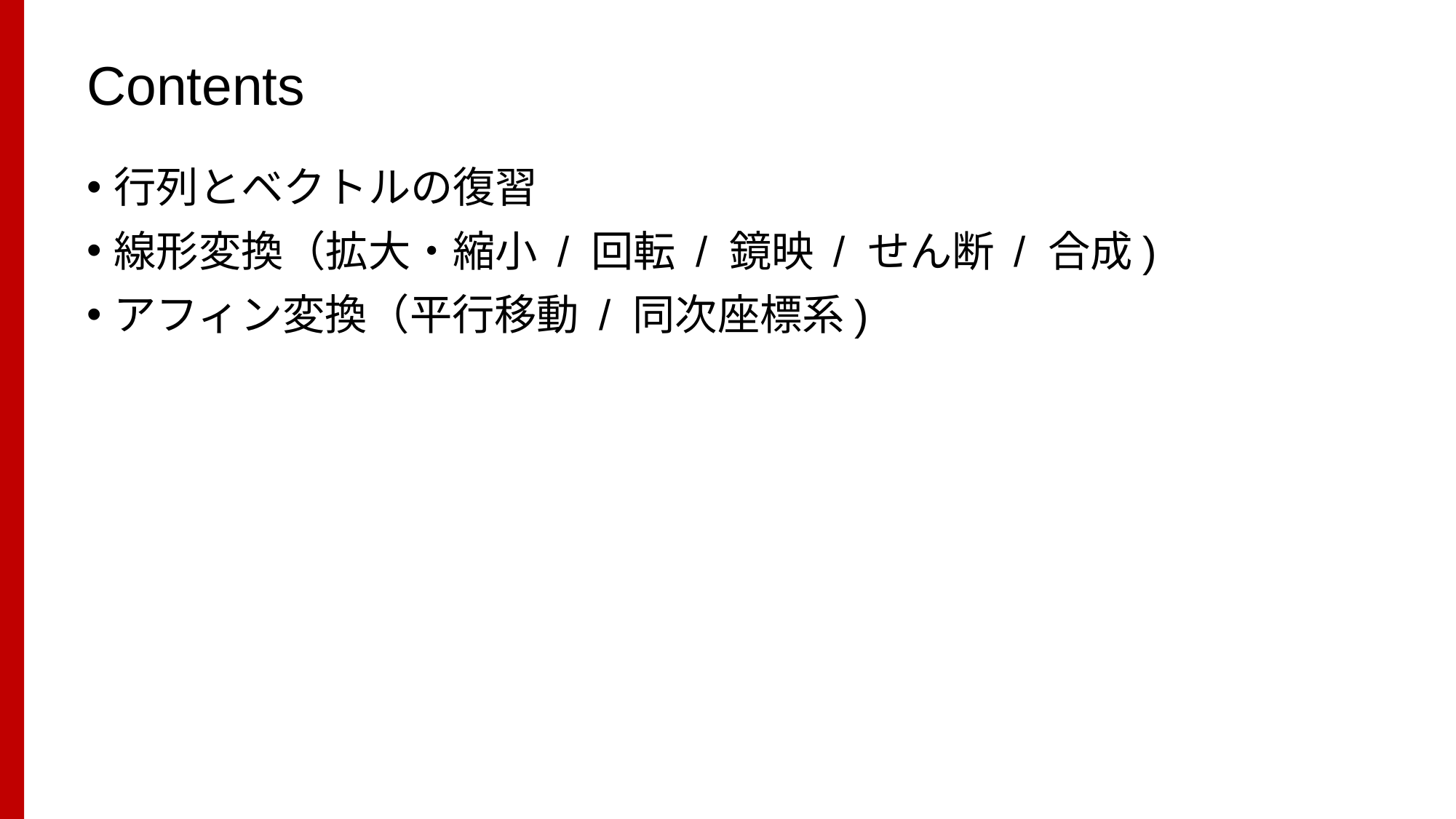

# Contents
行列とベクトルの復習
線形変換（拡大・縮小 / 回転 / 鏡映 / せん断 / 合成)
アフィン変換（平行移動 / 同次座標系)